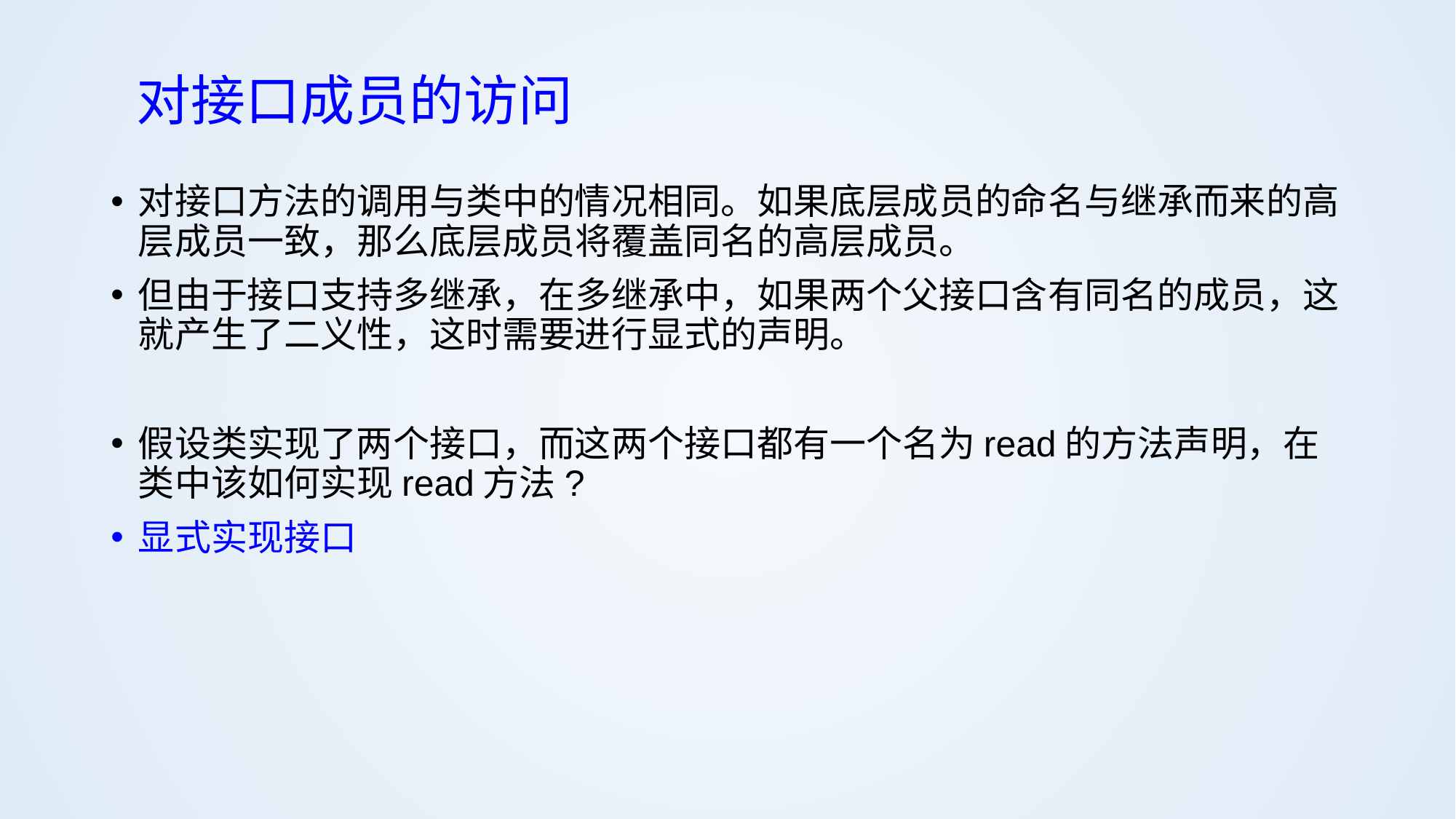

# 对接口成员的访问
对接口方法的调用与类中的情况相同。如果底层成员的命名与继承而来的高层成员一致，那么底层成员将覆盖同名的高层成员。
但由于接口支持多继承，在多继承中，如果两个父接口含有同名的成员，这就产生了二义性，这时需要进行显式的声明。

假设类实现了两个接口，而这两个接口都有一个名为read的方法声明，在类中该如何实现read方法?
显式实现接口